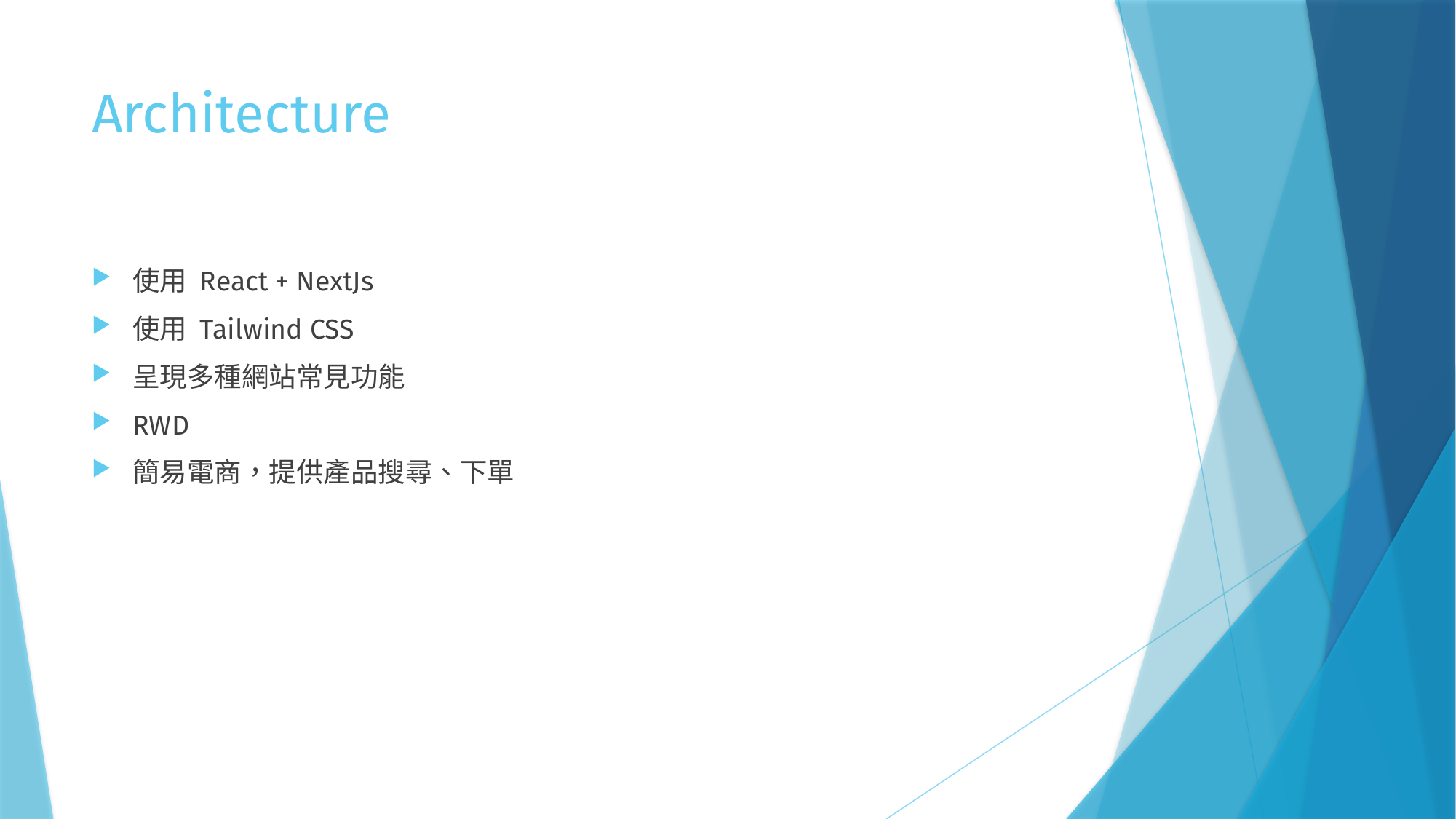

# Architecture
使用 React + NextJs
使用 Tailwind CSS
呈現多種網站常見功能
RWD
簡易電商，提供產品搜尋、下單